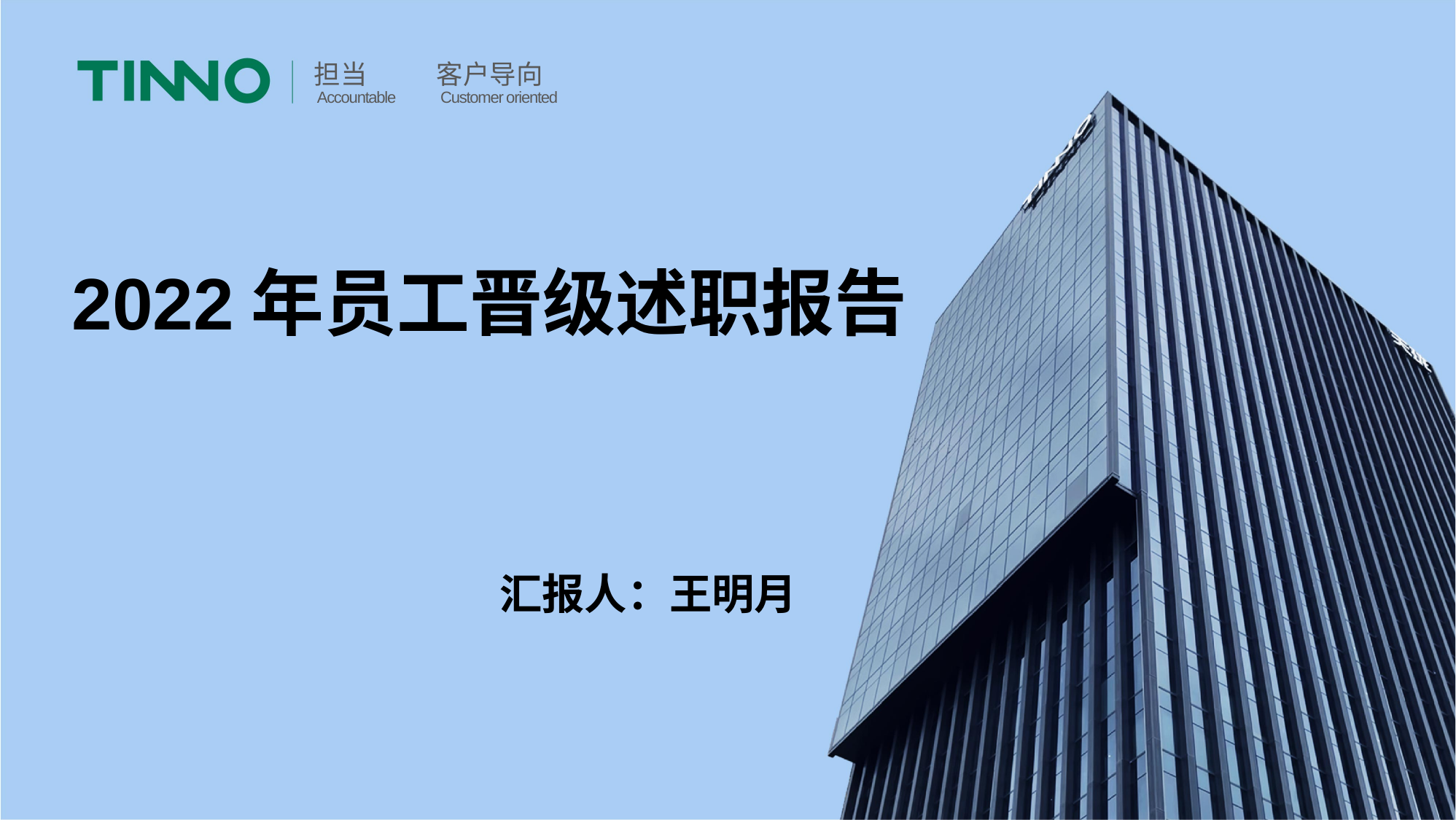

担当
客户导向
Accountable
Customer oriented
2022年员工晋级述职报告
汇报人：王明月